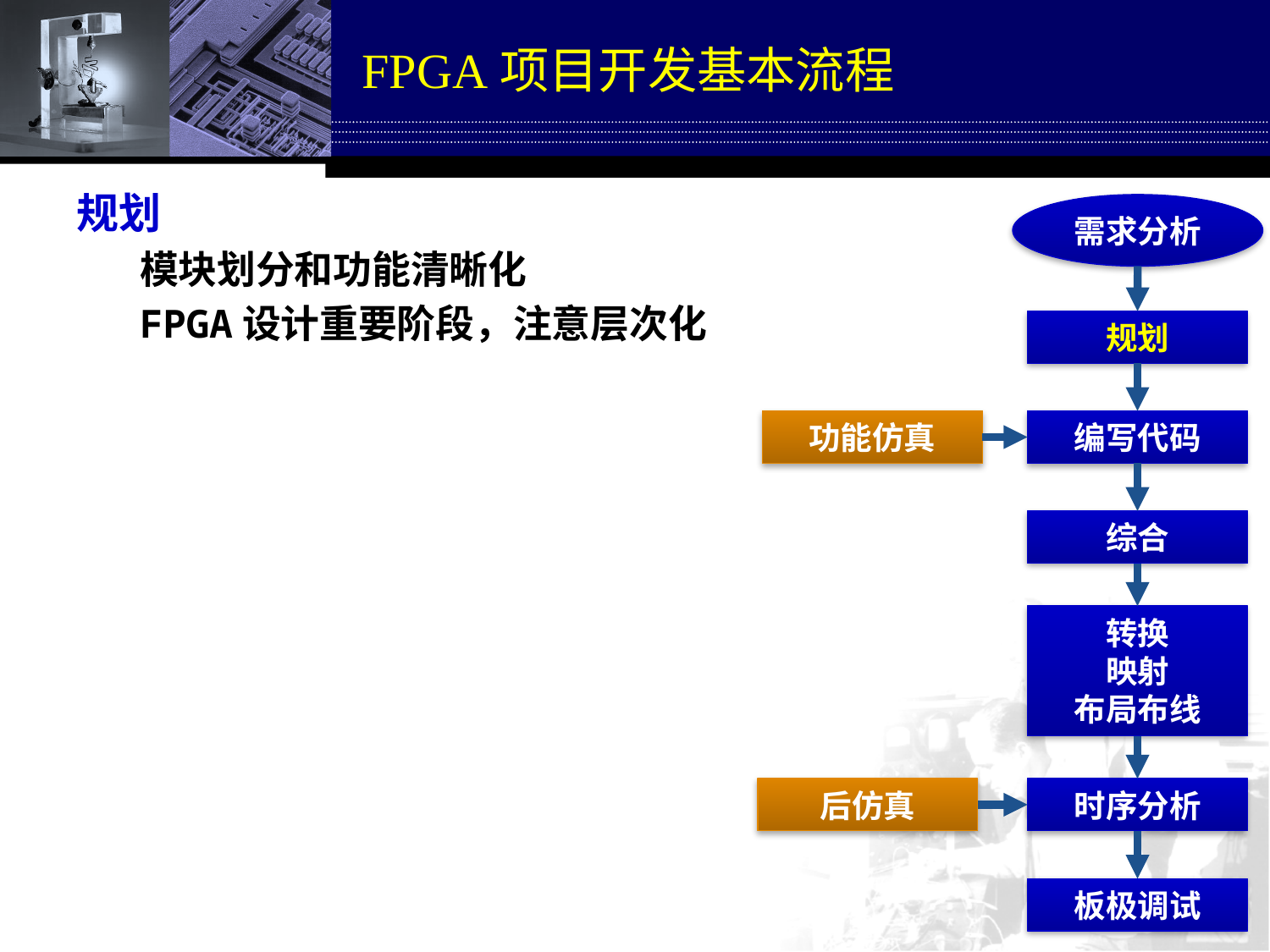

# FPGA项目开发基本流程
规划
模块划分和功能清晰化
FPGA设计重要阶段，注意层次化

需求分析
规划
功能仿真
编写代码
综合
转换
映射
布局布线
后仿真
时序分析
板极调试